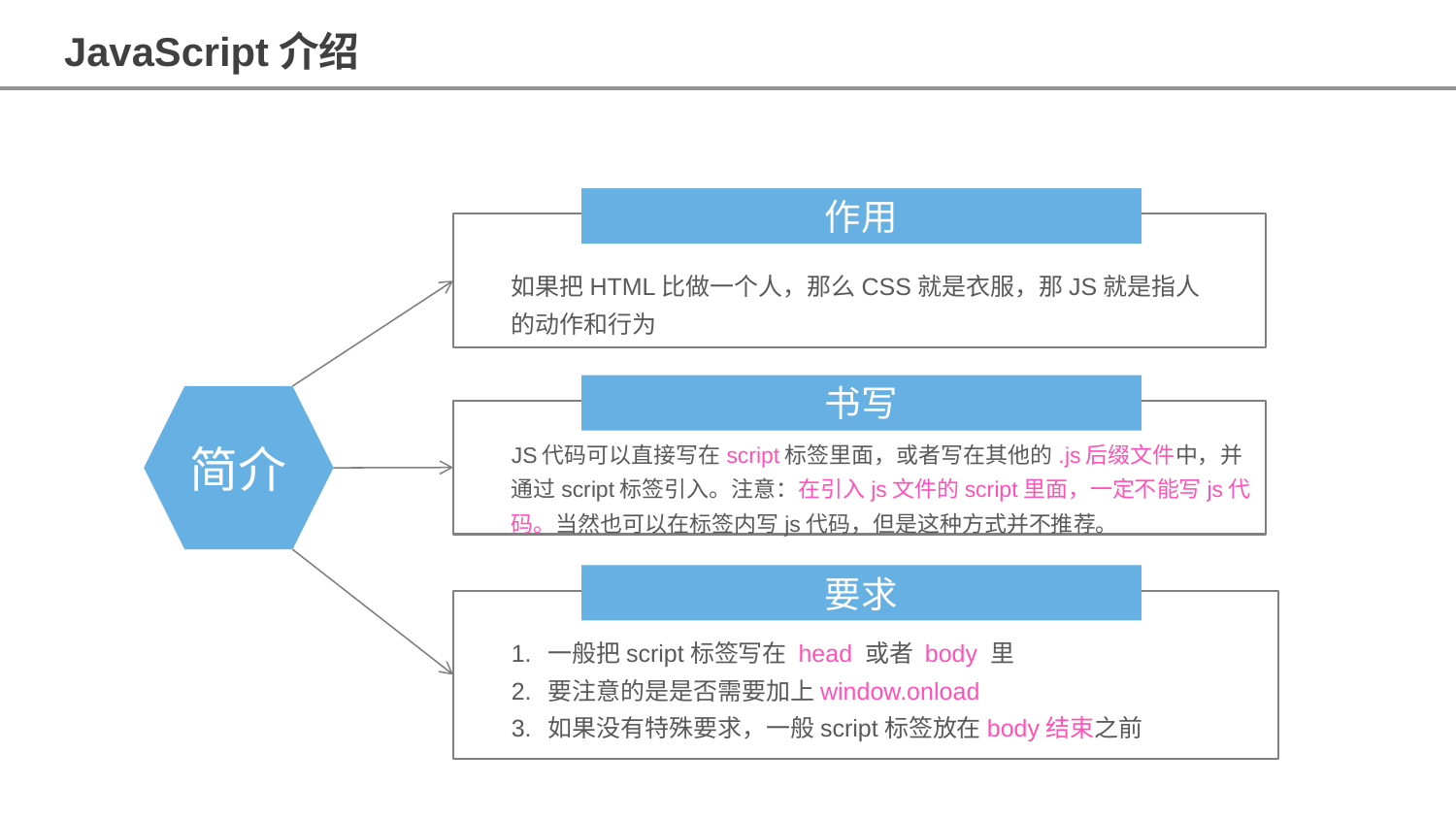

JavaScript介绍
作用

如果把HTML比做一个人，那么CSS就是衣服，那JS就是指人的动作和行为
书写
简介

JS代码可以直接写在script标签里面，或者写在其他的.js后缀文件中，并通过script标签引入。注意：在引入js文件的script里面，一定不能写js代码。当然也可以在标签内写js代码，但是这种方式并不推荐。
要求

一般把script标签写在 head 或者 body 里
要注意的是是否需要加上window.onload
如果没有特殊要求，一般script标签放在body结束之前